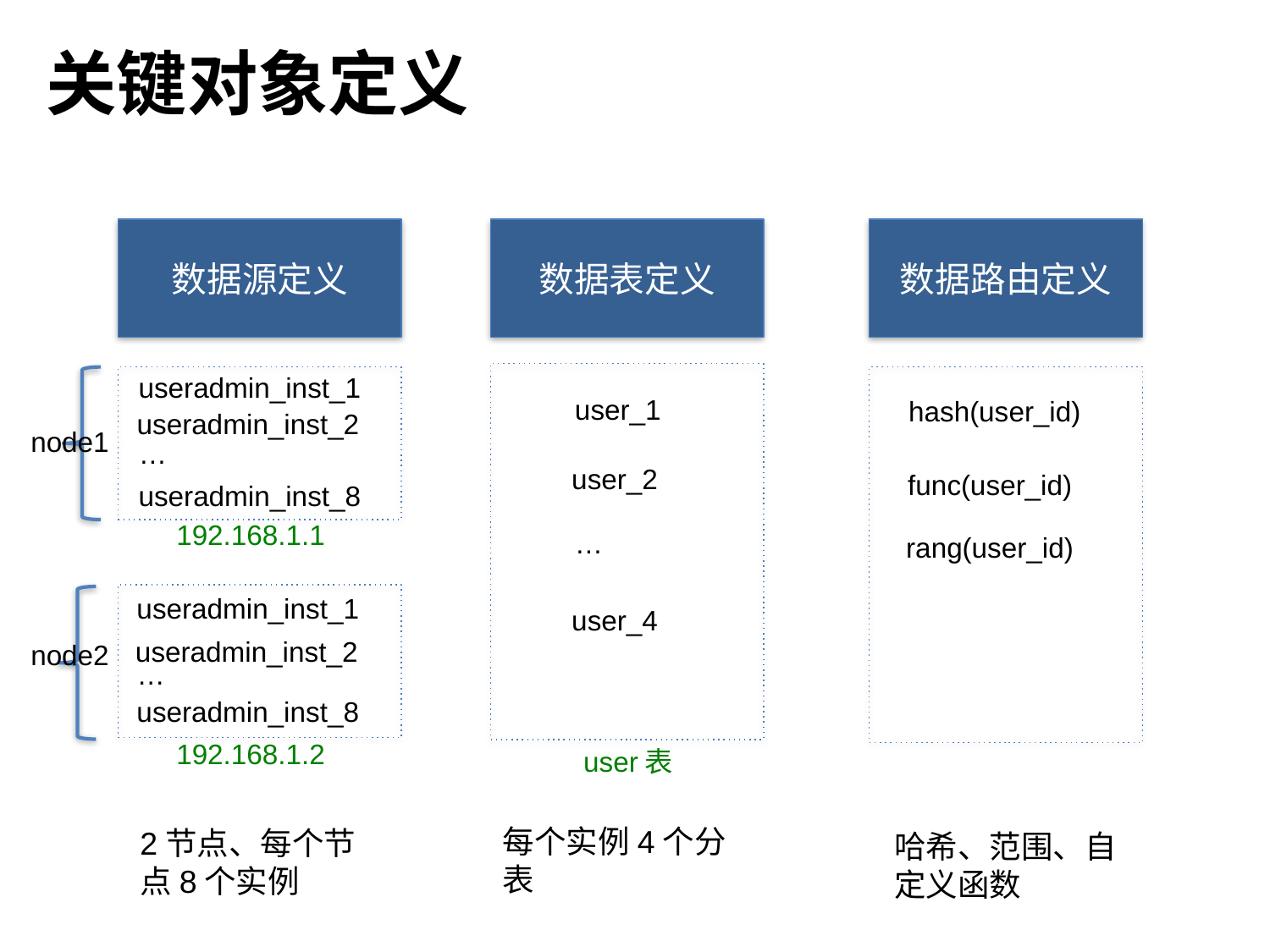

关键对象定义
数据源定义
数据表定义
数据路由定义
useradmin_inst_1

user_1
hash(user_id)
useradmin_inst_2
node1
…
user_2
func(user_id)
useradmin_inst_8
192.168.1.1
…
rang(user_id)
useradmin_inst_1

user_4
useradmin_inst_2
node2
…
useradmin_inst_8
192.168.1.2
user表
每个实例4个分表
2节点、每个节点8个实例
哈希、范围、自定义函数